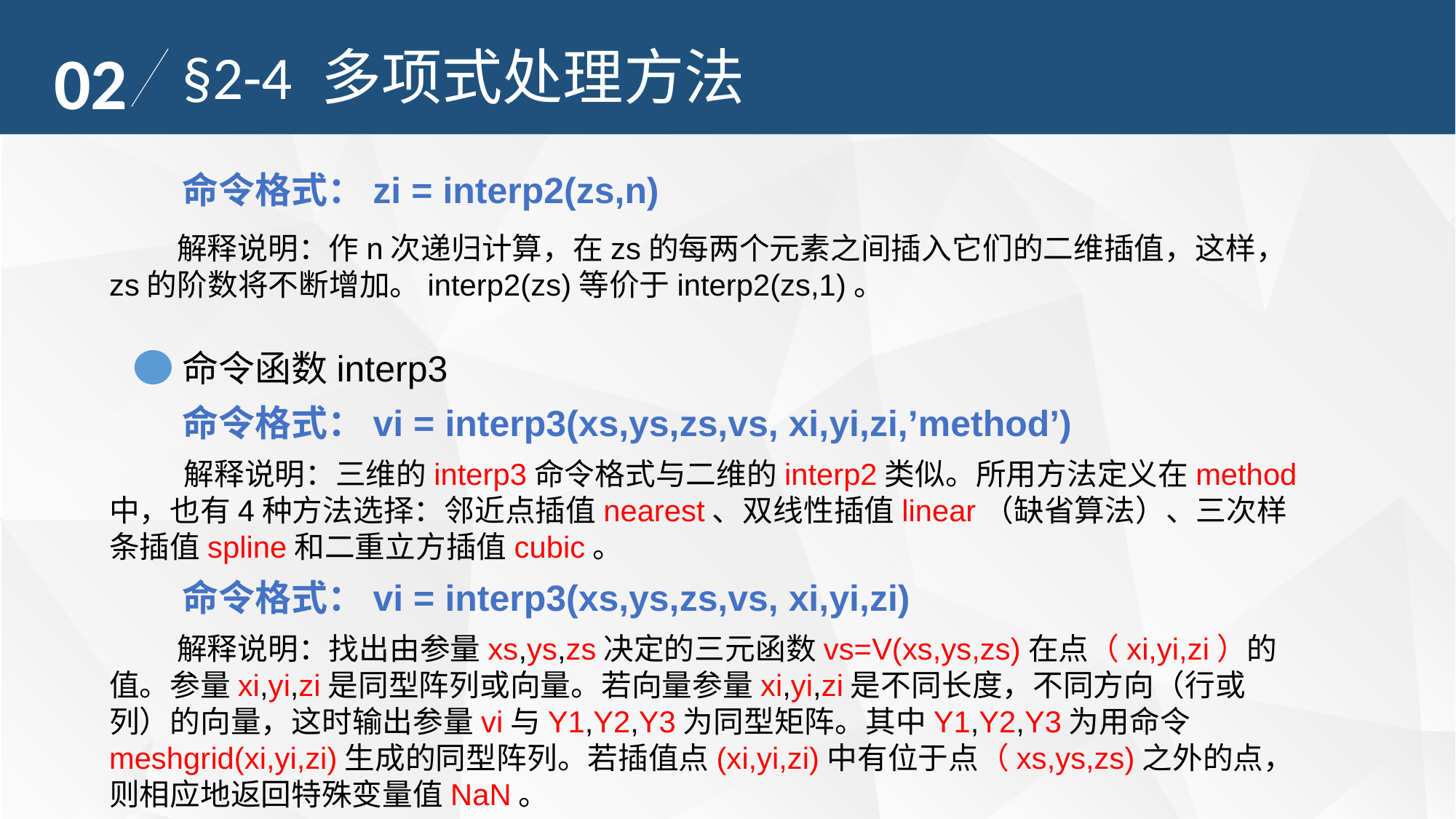

02
§2-4 多项式处理方法
命令格式：zi = interp2(zs,n)
         解释说明：作n次递归计算，在zs的每两个元素之间插入它们的二维插值，这样，zs的阶数将不断增加。interp2(zs)等价于interp2(zs,1)。
命令函数interp3

命令格式：vi = interp3(xs,ys,zs,vs, xi,yi,zi,’method’)
          解释说明：三维的interp3命令格式与二维的interp2类似。所用方法定义在method中，也有4种方法选择：邻近点插值nearest、双线性插值linear（缺省算法）、三次样条插值spline和二重立方插值cubic。
命令格式：vi = interp3(xs,ys,zs,vs, xi,yi,zi)
         解释说明：找出由参量xs,ys,zs决定的三元函数vs=V(xs,ys,zs)在点（xi,yi,zi）的值。参量xi,yi,zi是同型阵列或向量。若向量参量xi,yi,zi是不同长度，不同方向（行或列）的向量，这时输出参量vi与Y1,Y2,Y3为同型矩阵。其中Y1,Y2,Y3为用命令meshgrid(xi,yi,zi)生成的同型阵列。若插值点(xi,yi,zi)中有位于点（xs,ys,zs)之外的点，则相应地返回特殊变量值NaN。